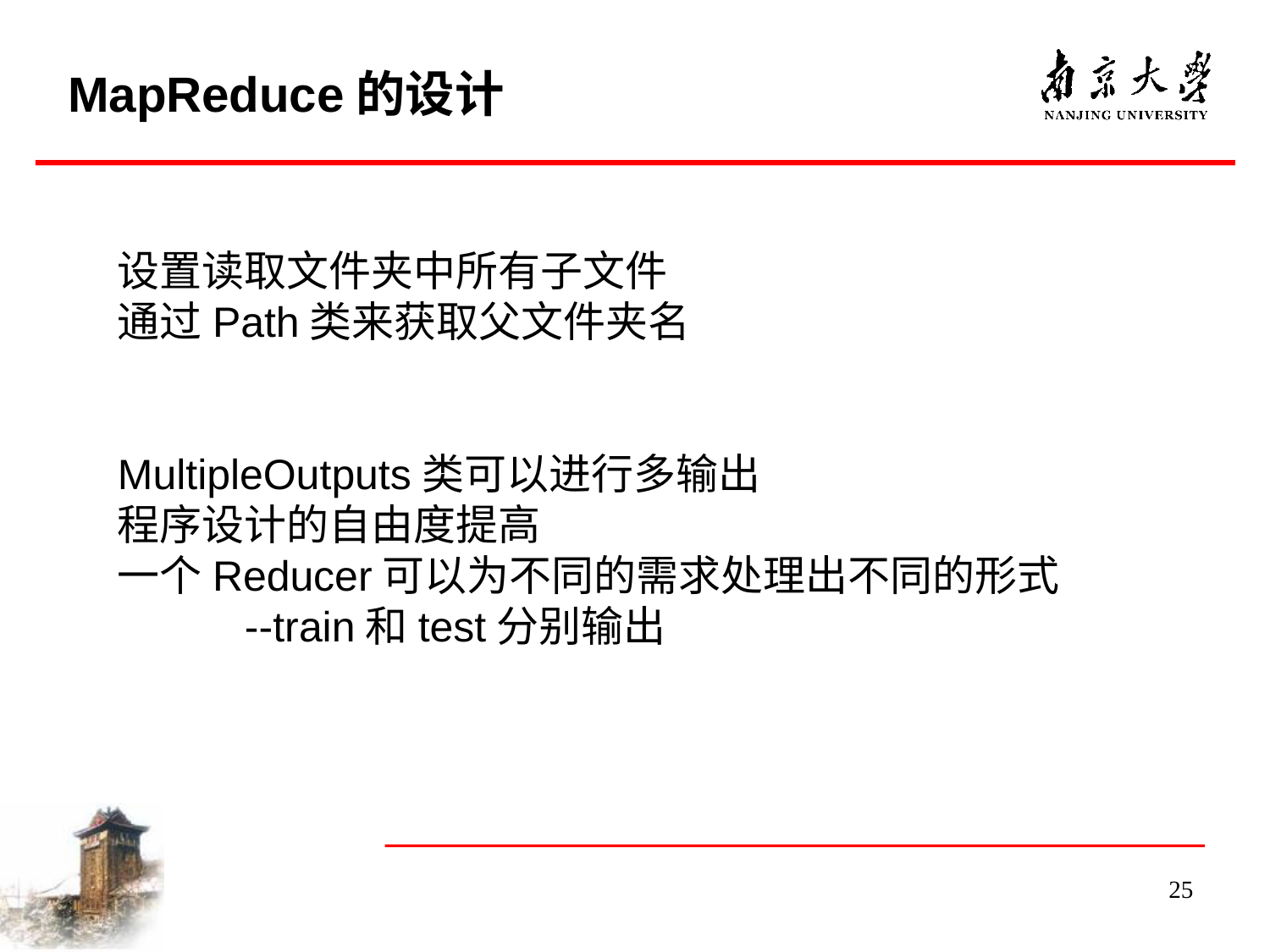

MapReduce的设计
设置读取文件夹中所有子文件
通过Path类来获取父文件夹名

MultipleOutputs类可以进行多输出
程序设计的自由度提高
一个Reducer可以为不同的需求处理出不同的形式
	--train和test分别输出

25